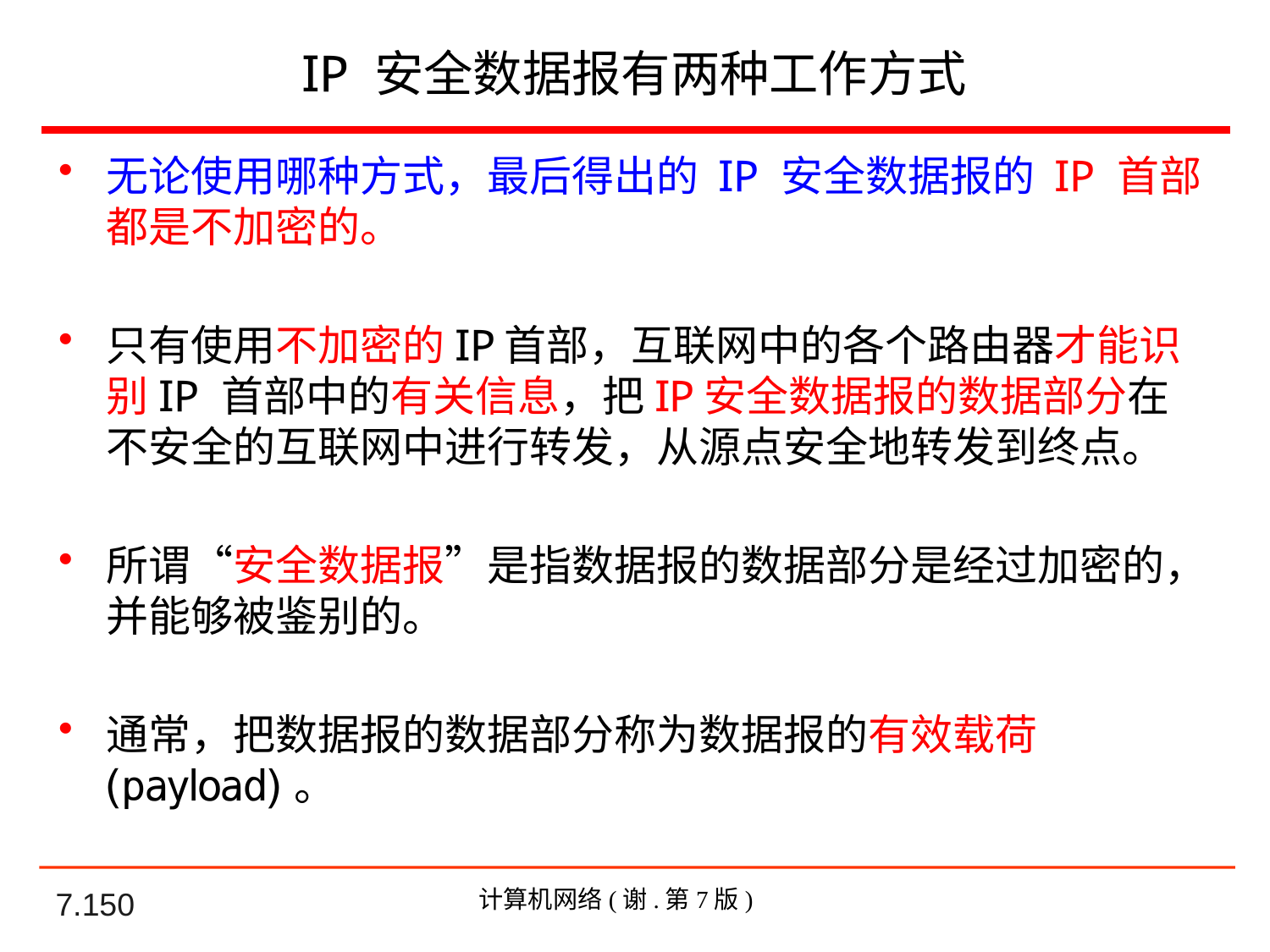

# IP 安全数据报有两种工作方式
无论使用哪种方式，最后得出的 IP 安全数据报的 IP 首部都是不加密的。

只有使用不加密的IP首部，互联网中的各个路由器才能识别IP 首部中的有关信息，把IP安全数据报的数据部分在不安全的互联网中进行转发，从源点安全地转发到终点。

所谓“安全数据报”是指数据报的数据部分是经过加密的，并能够被鉴别的。

通常，把数据报的数据部分称为数据报的有效载荷 (payload)。